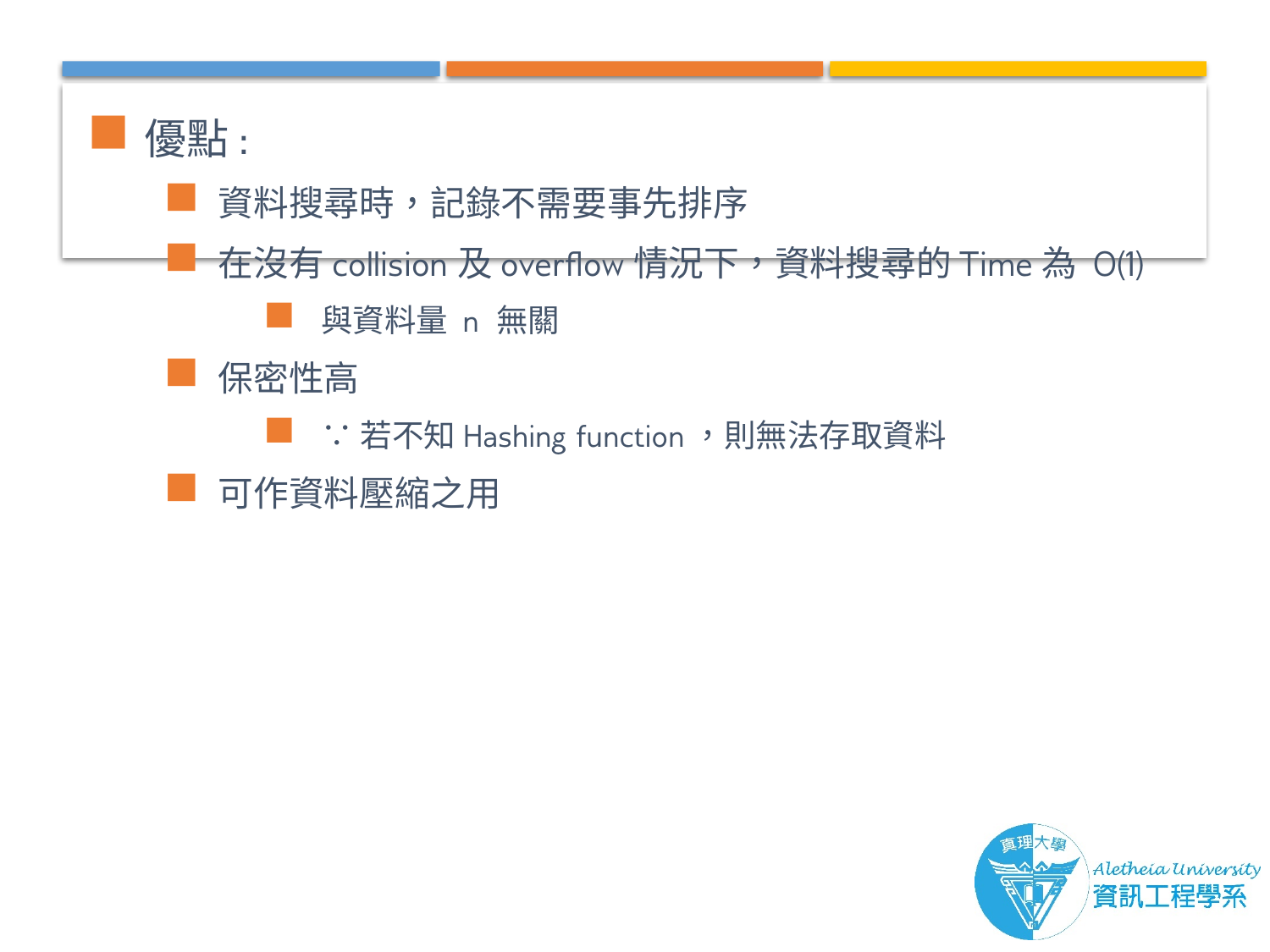

優點:
資料搜尋時，記錄不需要事先排序
在沒有collision及overflow情況下，資料搜尋的Time為 O(1)
與資料量 n 無關
保密性高
∵若不知Hashing function，則無法存取資料
可作資料壓縮之用